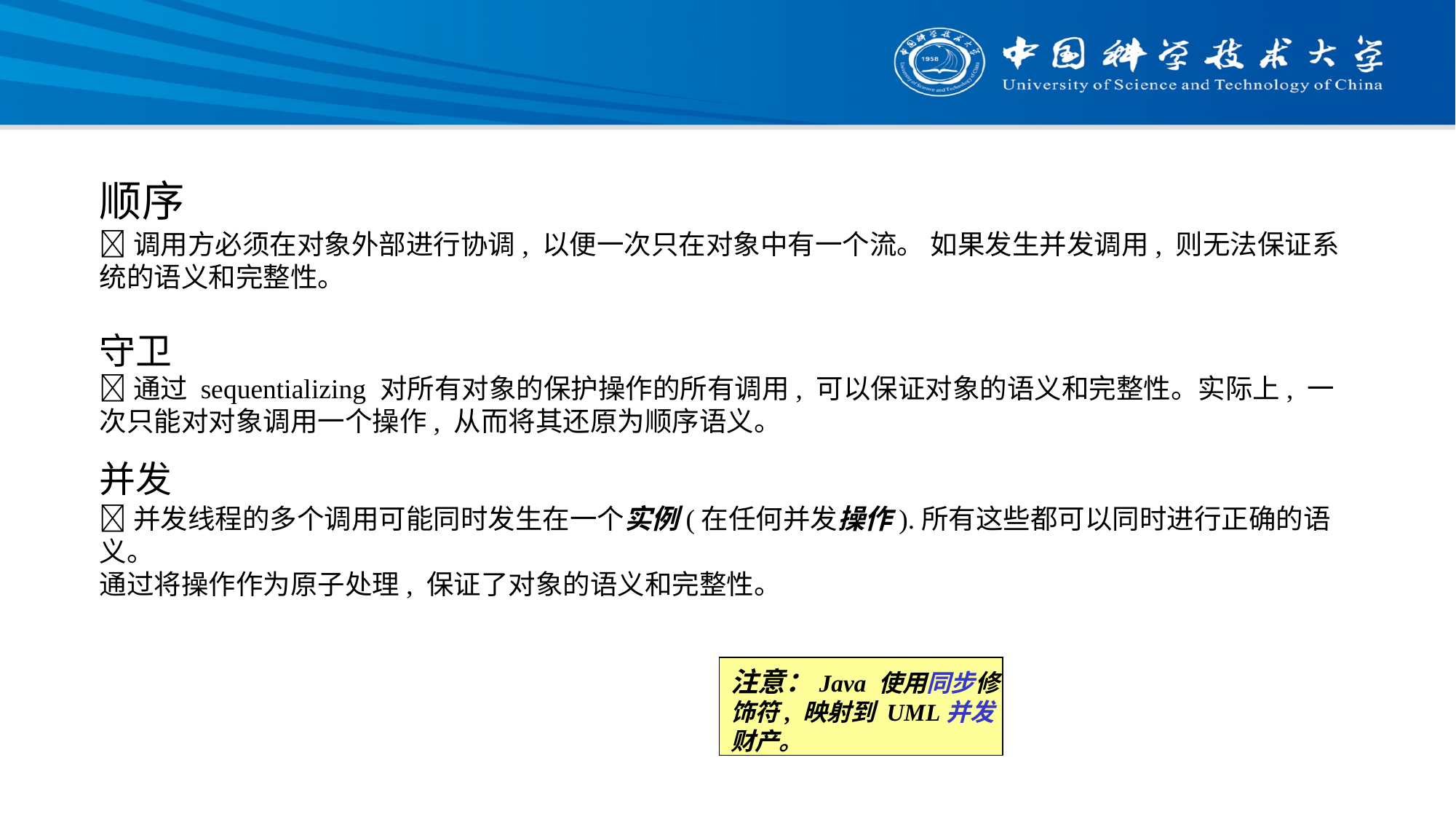

#
顺序
÷调用方必须在对象外部进行协调, 以便一次只在对象中有一个流。 如果发生并发调用, 则无法保证系统的语义和完整性。

守卫
÷通过 sequentializing 对所有对象的保护操作的所有调用, 可以保证对象的语义和完整性。实际上, 一次只能对对象调用一个操作, 从而将其还原为顺序语义。
并发
÷并发线程的多个调用可能同时发生在一个实例(在任何并发操作).所有这些都可以同时进行正确的语义。
通过将操作作为原子处理, 保证了对象的语义和完整性。
注意：Java 使用同步修饰符, 映射到 UML并发财产。